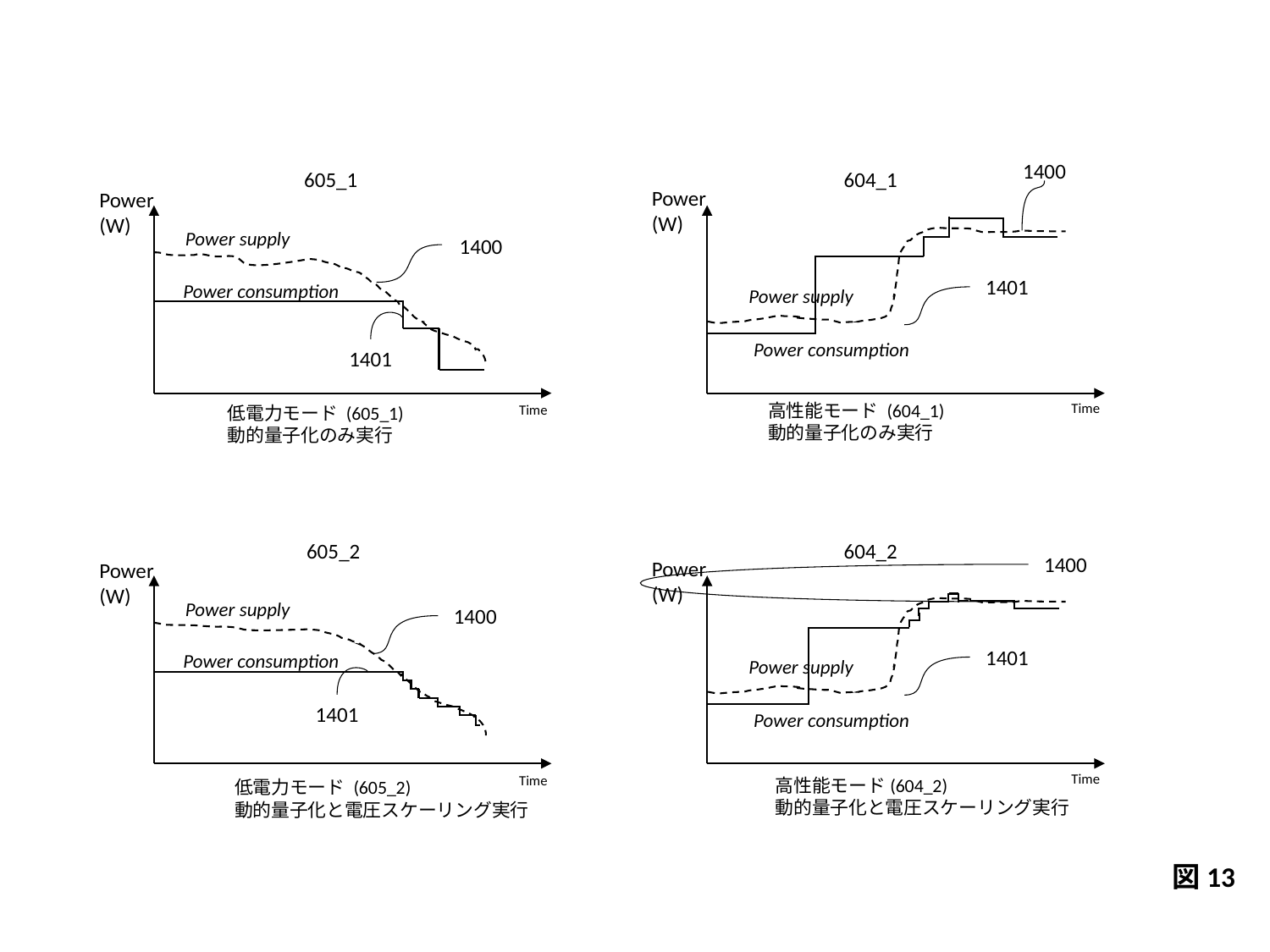

1400
605_1
604_1
Power (W)
Power (W)
Power supply
1400

1401
Power consumption
Power supply
Power consumption
1401
高性能モード (604_1)
動的量子化のみ実行
Time
Time
低電力モード (605_1)
動的量子化のみ実行
605_2
604_2
1400
Power (W)
Power (W)
Power supply
1400

1401
Power consumption
Power supply
1401
Power consumption
Time
Time
高性能モード(604_2)
動的量子化と電圧スケーリング実行
低電力モード (605_2)
動的量子化と電圧スケーリング実行
図13